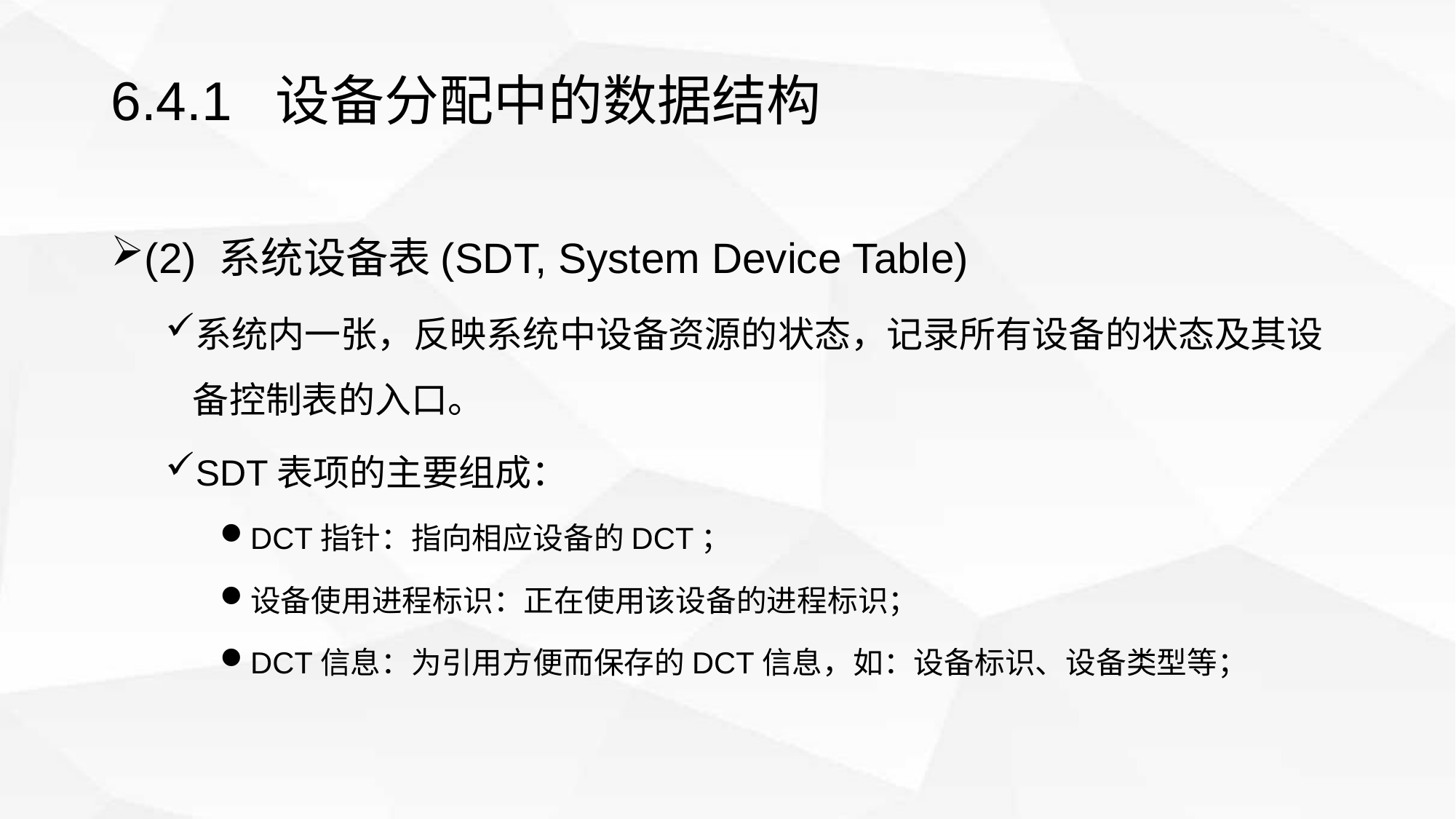

# 6.4.1  设备分配中的数据结构
(2) 系统设备表(SDT, System Device Table)
系统内一张，反映系统中设备资源的状态，记录所有设备的状态及其设备控制表的入口。
SDT表项的主要组成：
DCT指针：指向相应设备的DCT；
设备使用进程标识：正在使用该设备的进程标识；
DCT信息：为引用方便而保存的DCT信息，如：设备标识、设备类型等；